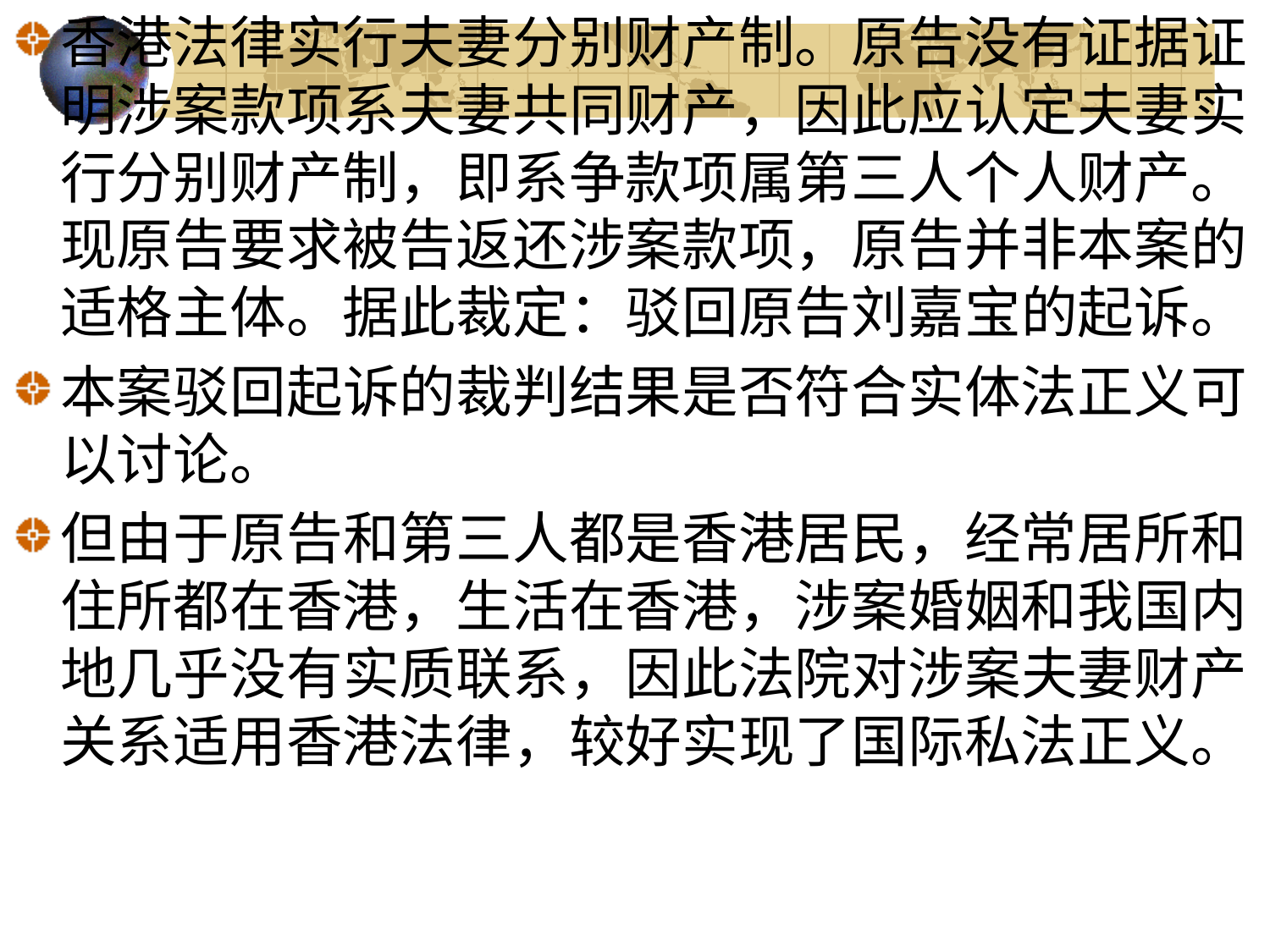

香港法律实行夫妻分别财产制。原告没有证据证明涉案款项系夫妻共同财产，因此应认定夫妻实行分别财产制，即系争款项属第三人个人财产。现原告要求被告返还涉案款项，原告并非本案的适格主体。据此裁定：驳回原告刘嘉宝的起诉。
本案驳回起诉的裁判结果是否符合实体法正义可以讨论。
但由于原告和第三人都是香港居民，经常居所和住所都在香港，生活在香港，涉案婚姻和我国内地几乎没有实质联系，因此法院对涉案夫妻财产关系适用香港法律，较好实现了国际私法正义。